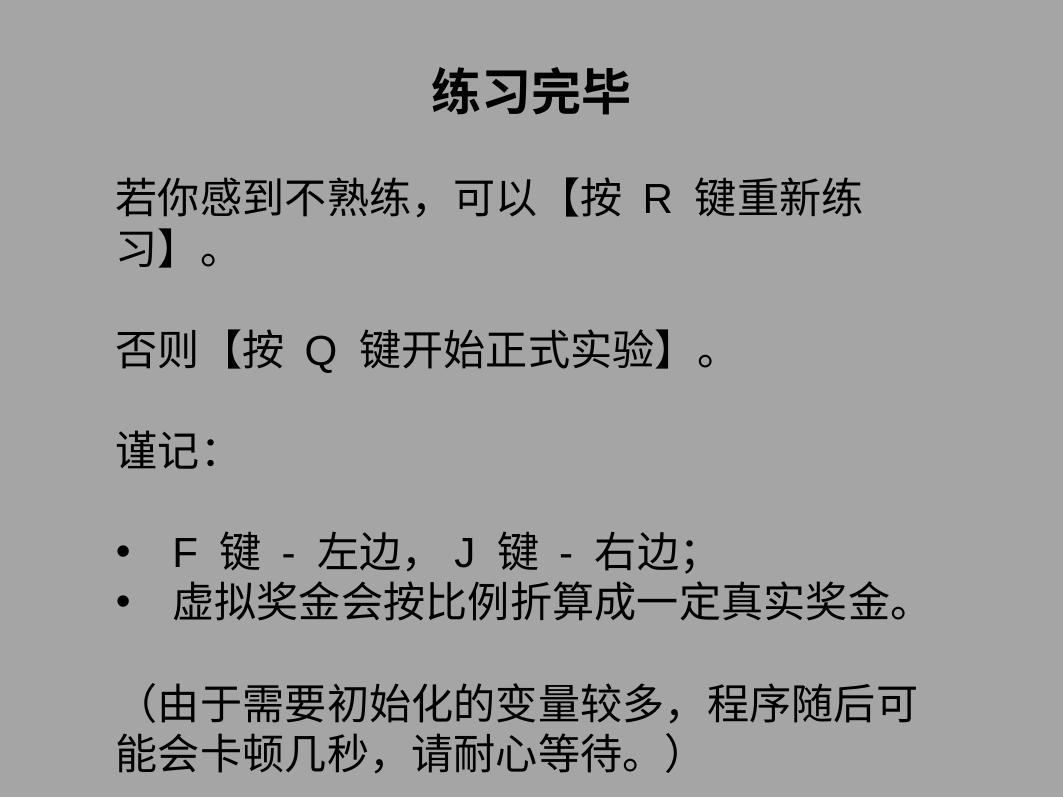

练习完毕

若你感到不熟练，可以【按 R 键重新练习】。

否则【按 Q 键开始正式实验】。

谨记：

F 键 - 左边，J 键 - 右边；
虚拟奖金会按比例折算成一定真实奖金。

（由于需要初始化的变量较多，程序随后可能会卡顿几秒，请耐心等待。）